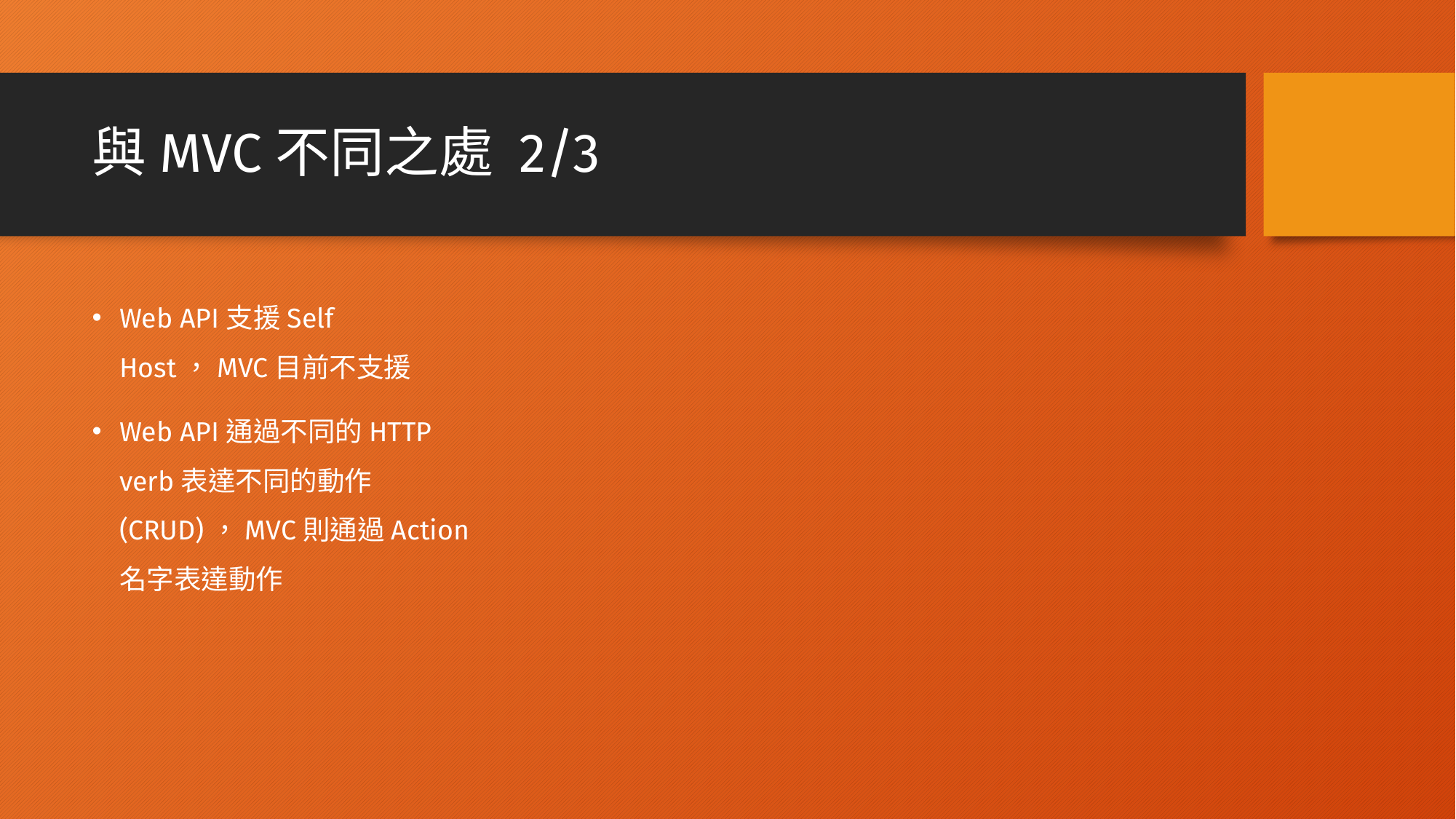

# 與MVC不同之處 2/3
Web API支援Self Host，MVC目前不支援
Web API通過不同的HTTP verb表達不同的動作(CRUD)，MVC則通過Action名字表達動作